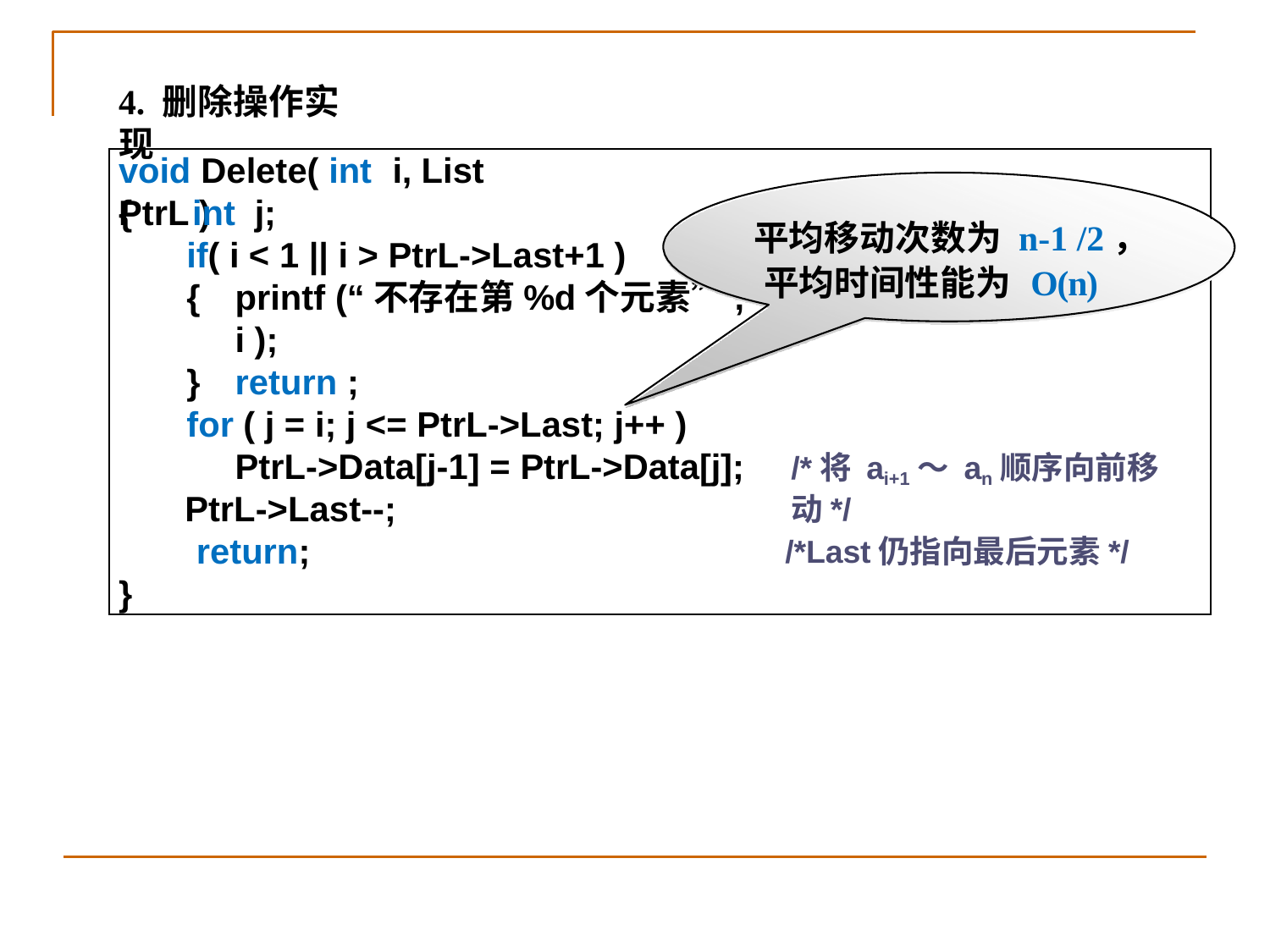

# 4. 删除操作实现
void Delete( int	i, List PtrL )

{	int	j;
if( i < 1 || i > PtrL->Last+1 ) {
平均移动次数为n-1 /2，平均时间性能为  O(n)
/*检查删除位置的合法性*/
printf (“不存在第%d个元素”, i );
return ;
}
for ( j = i; j <= PtrL->Last; j++ )  PtrL->Data[j-1] = PtrL->Data[j];
PtrL->Last--;  return;
/*将 ai+1～ an顺序向前移动*/
/*Last仍指向最后元素*/
}